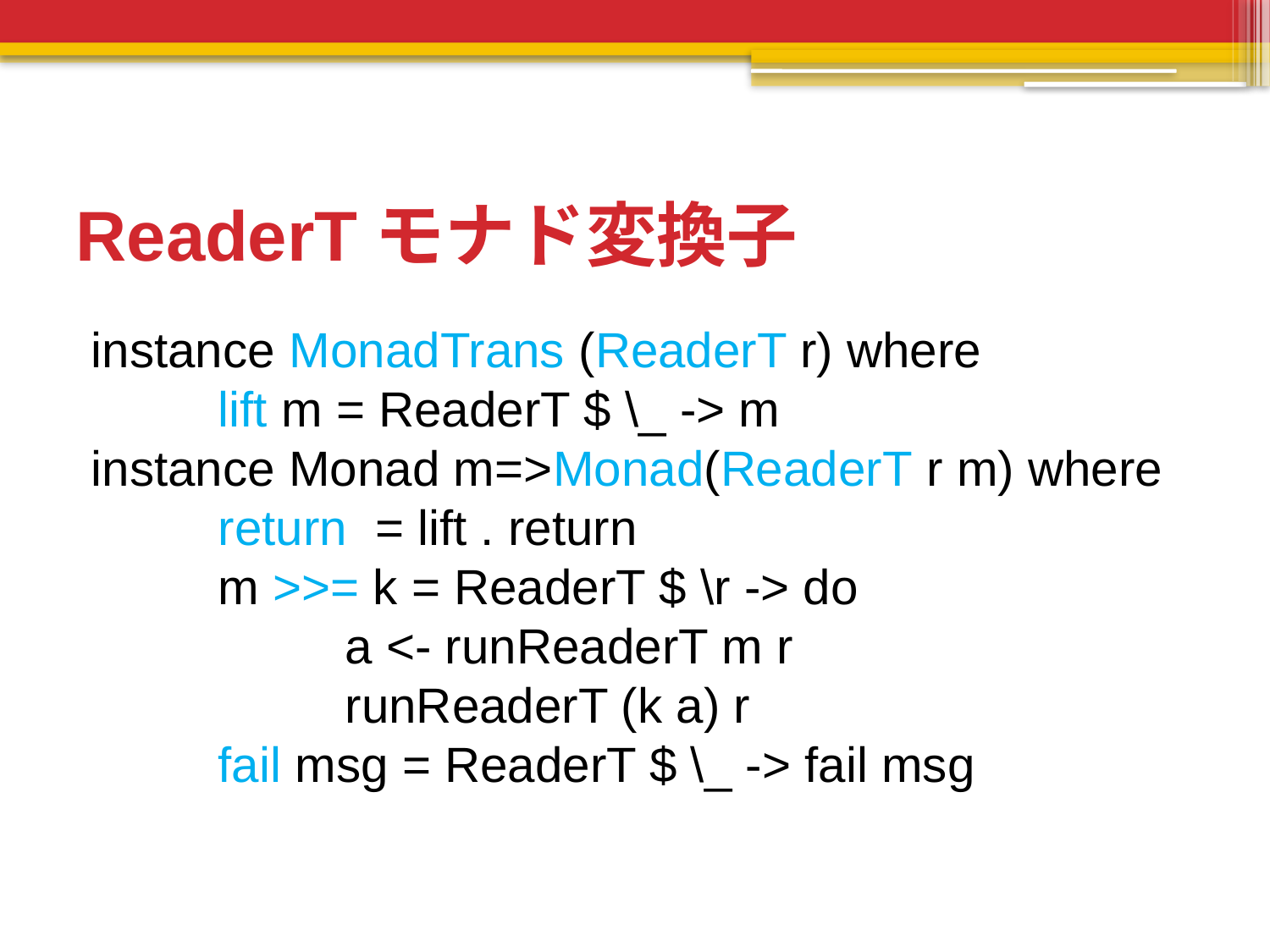

# ReaderTモナド変換子
instance MonadTrans (ReaderT r) where
	lift m = ReaderT $ \_ -> m
instance Monad m=>Monad(ReaderT r m) where
	return  = lift . return
	m >>= k = ReaderT $ \r -> do
		a <- runReaderT m r
		runReaderT (k a) r
	fail msg = ReaderT $ \_ -> fail msg